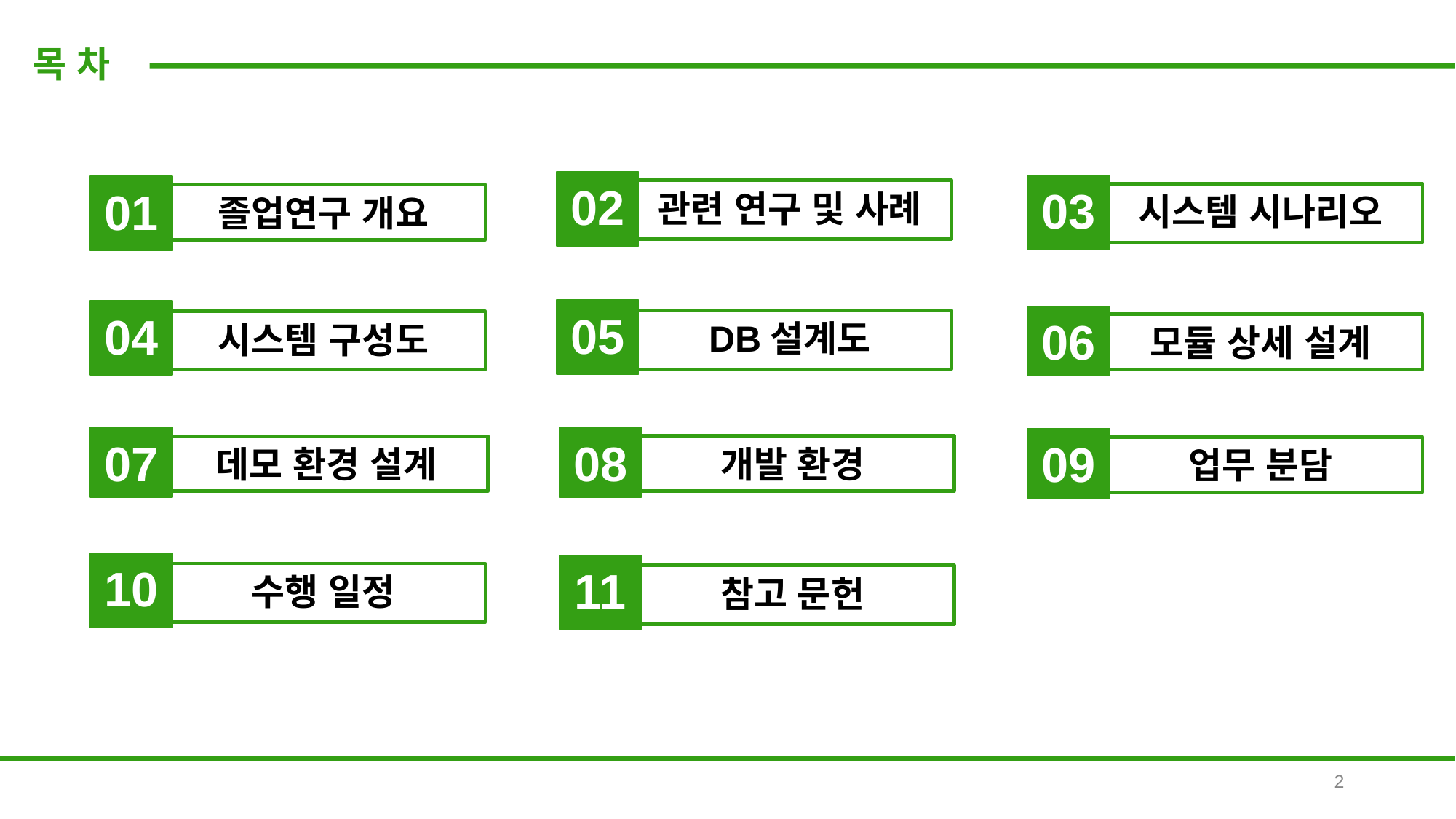

목 차

02
관련 연구 및 사례
03
시스템 시나리오
01
졸업연구 개요
05
DB설계도
04
시스템 구성도
06
모듈 상세 설계
07
데모 환경 설계
08
개발 환경
09
업무 분담
10
수행 일정
11
참고 문헌

2